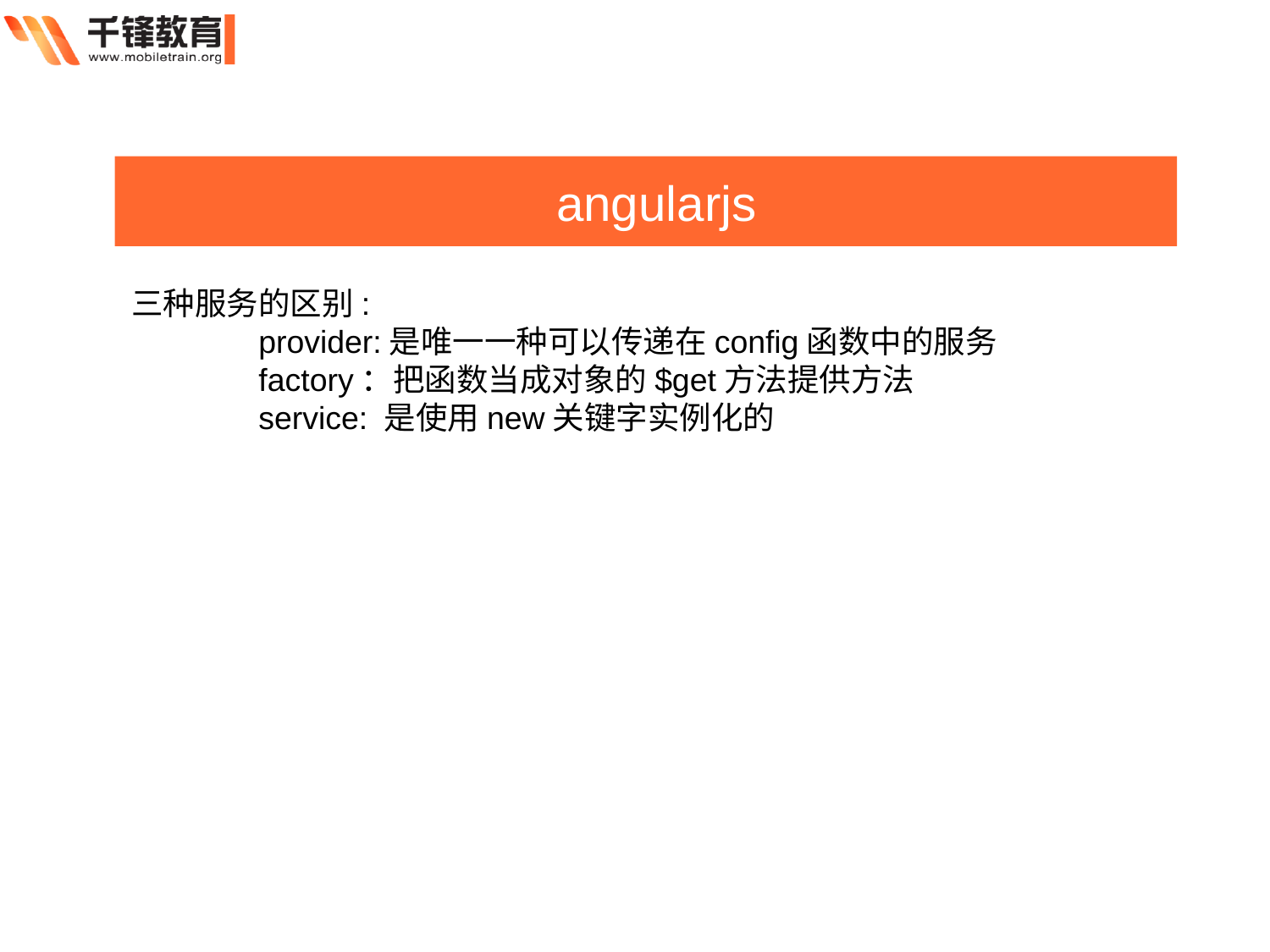

angularjs
三种服务的区别:
	provider:是唯一一种可以传递在config函数中的服务
	factory：把函数当成对象的$get方法提供方法
	service: 是使用new关键字实例化的